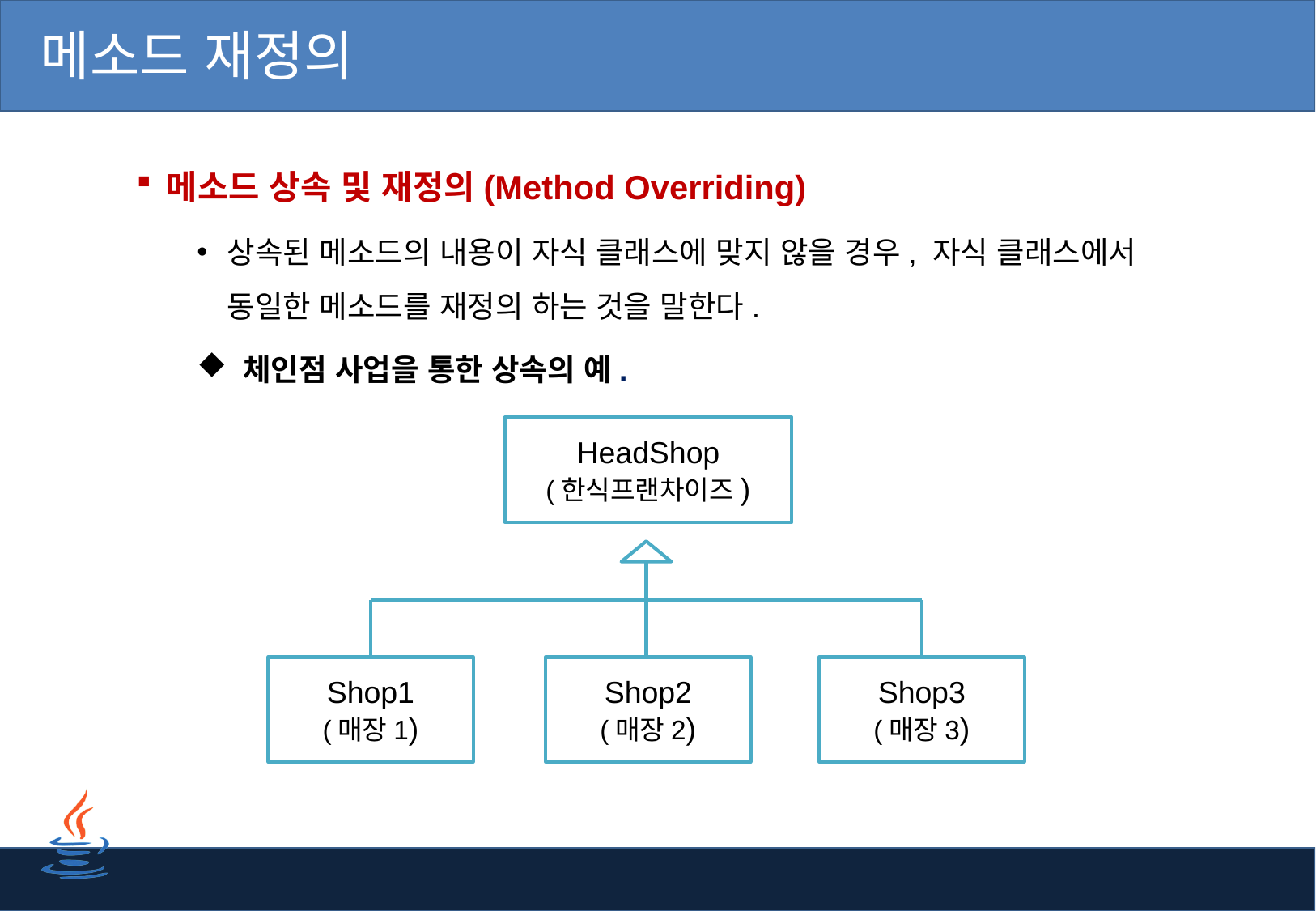

# 메소드 재정의
메소드 상속 및 재정의(Method Overriding)
상속된 메소드의 내용이 자식 클래스에 맞지 않을 경우, 자식 클래스에서 동일한 메소드를 재정의 하는 것을 말한다.
 체인점 사업을 통한 상속의 예.

HeadShop
(한식프랜차이즈)

Shop1
(매장1)
Shop2
(매장2)
Shop3
(매장3)
5